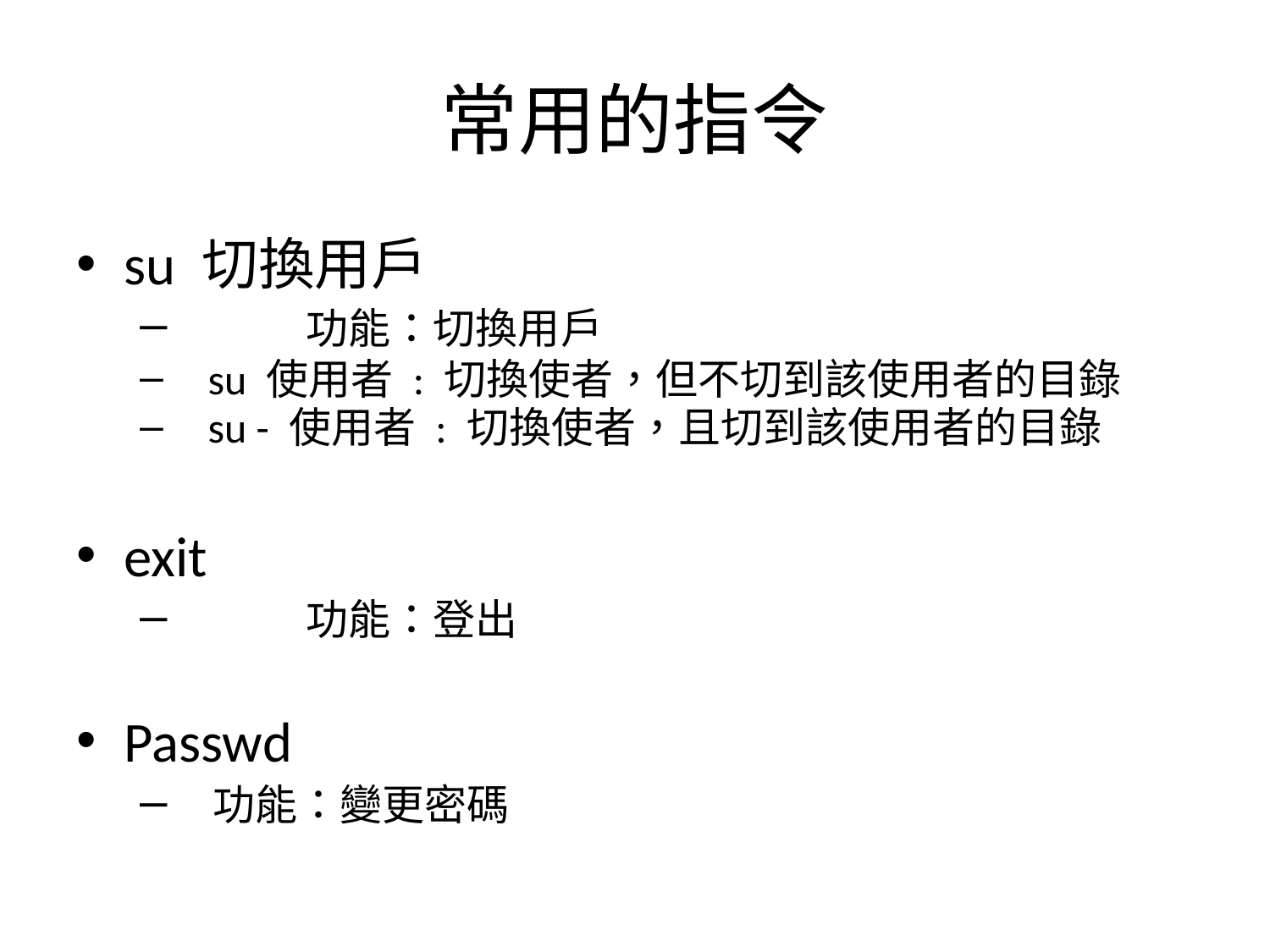

# 常用的指令
su 切換用戶
 	功能：切換用戶
   su 使用者 : 切換使者，但不切到該使用者的目錄
   su - 使用者 : 切換使者，且切到該使用者的目錄

exit
 	功能：登出

Passwd
  功能：變更密碼